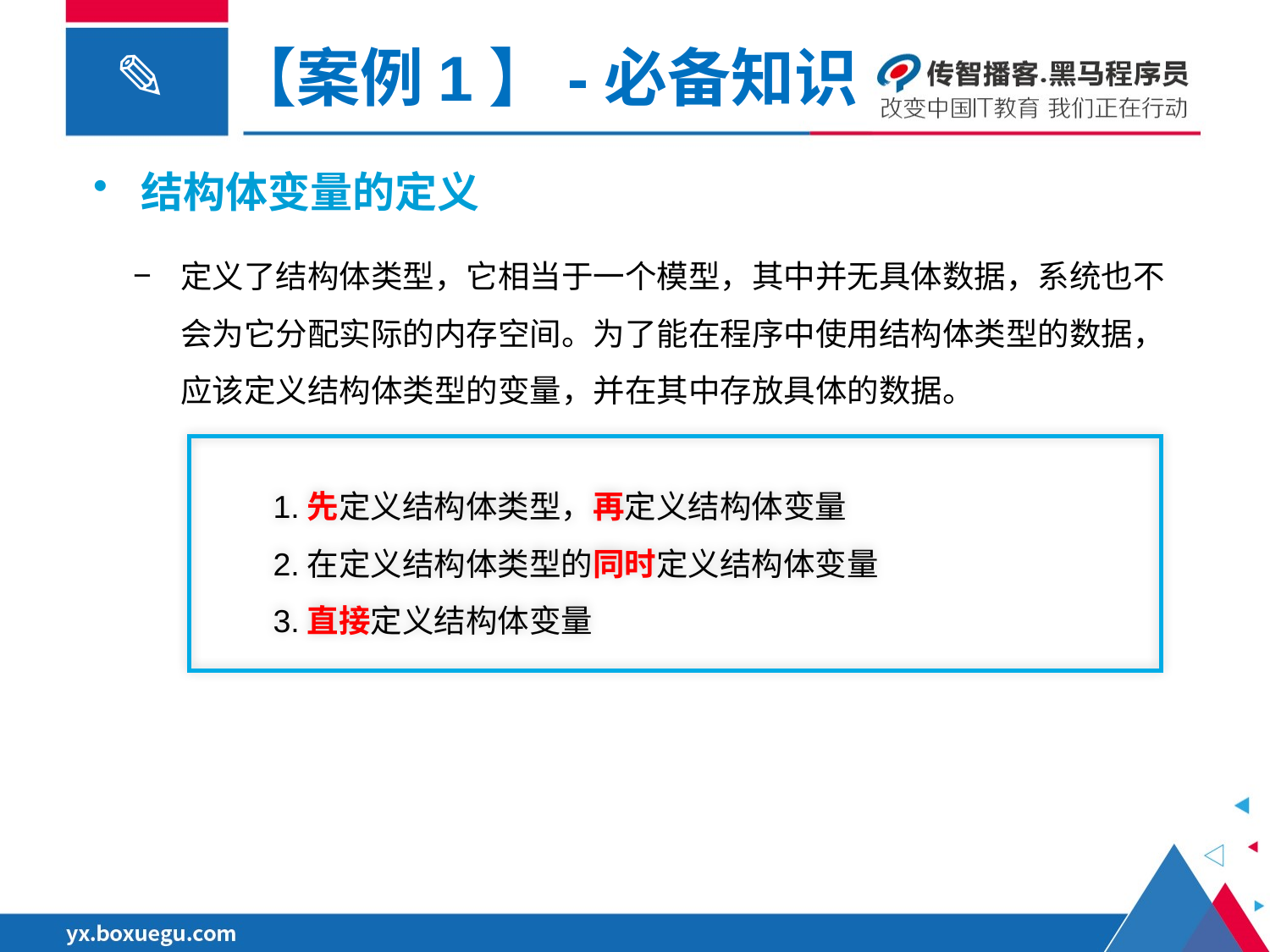

【案例1】-必备知识
结构体变量的定义
定义了结构体类型，它相当于一个模型，其中并无具体数据，系统也不会为它分配实际的内存空间。为了能在程序中使用结构体类型的数据，应该定义结构体类型的变量，并在其中存放具体的数据。

        1.先定义结构体类型，再定义结构体变量
        2.在定义结构体类型的同时定义结构体变量
        3.直接定义结构体变量